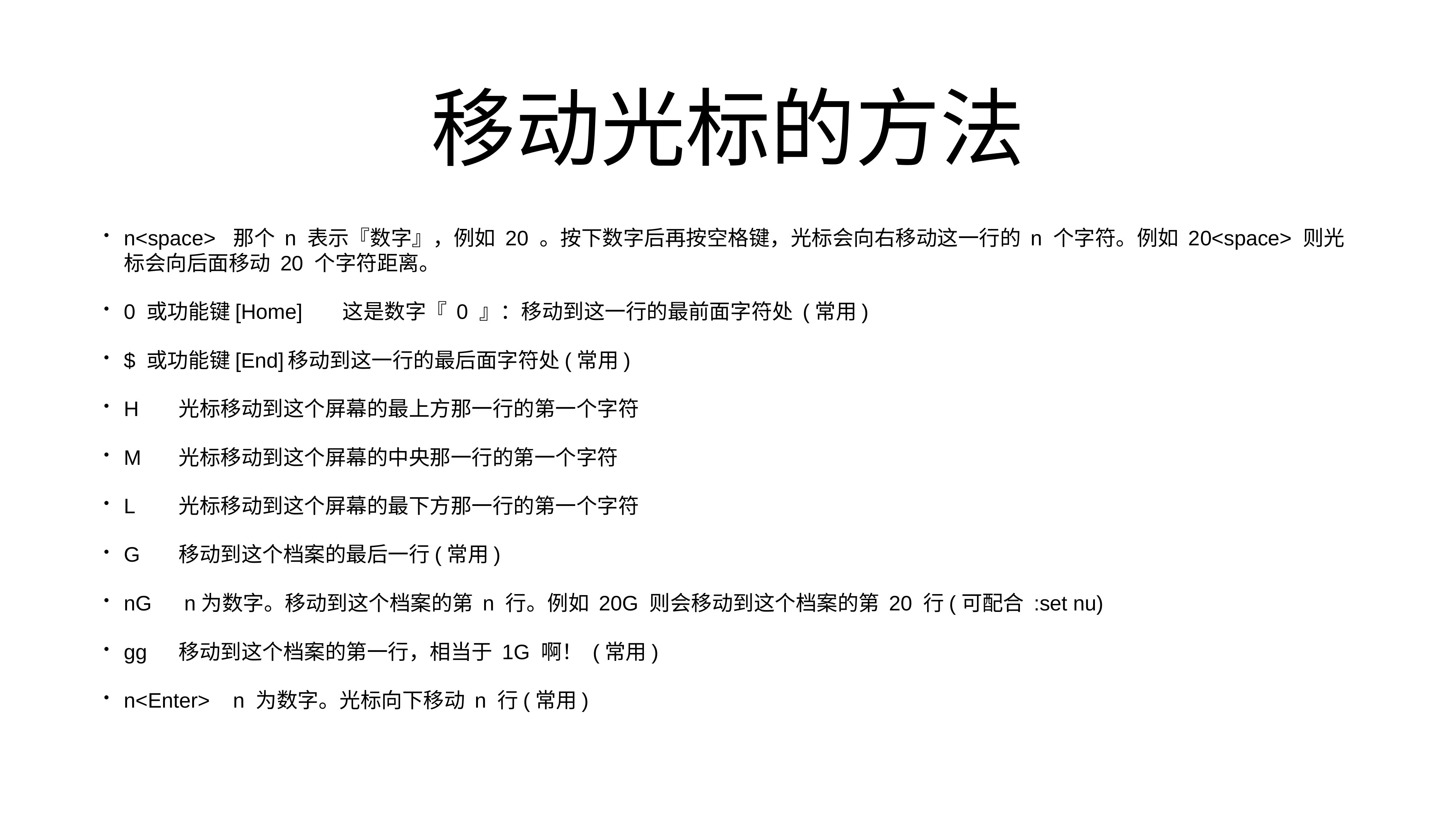

# 移动光标的方法
n<space>	那个 n 表示『数字』，例如 20 。按下数字后再按空格键，光标会向右移动这一行的 n 个字符。例如 20<space> 则光标会向后面移动 20 个字符距离。
0 或功能键[Home]	这是数字『 0 』：移动到这一行的最前面字符处 (常用)
$ 或功能键[End]	移动到这一行的最后面字符处(常用)
H	光标移动到这个屏幕的最上方那一行的第一个字符
M	光标移动到这个屏幕的中央那一行的第一个字符
L	光标移动到这个屏幕的最下方那一行的第一个字符
G	移动到这个档案的最后一行(常用)
nG	 n为数字。移动到这个档案的第 n 行。例如 20G 则会移动到这个档案的第 20 行(可配合 :set nu)
gg	移动到这个档案的第一行，相当于 1G 啊！ (常用)
n<Enter>	n 为数字。光标向下移动 n 行(常用)